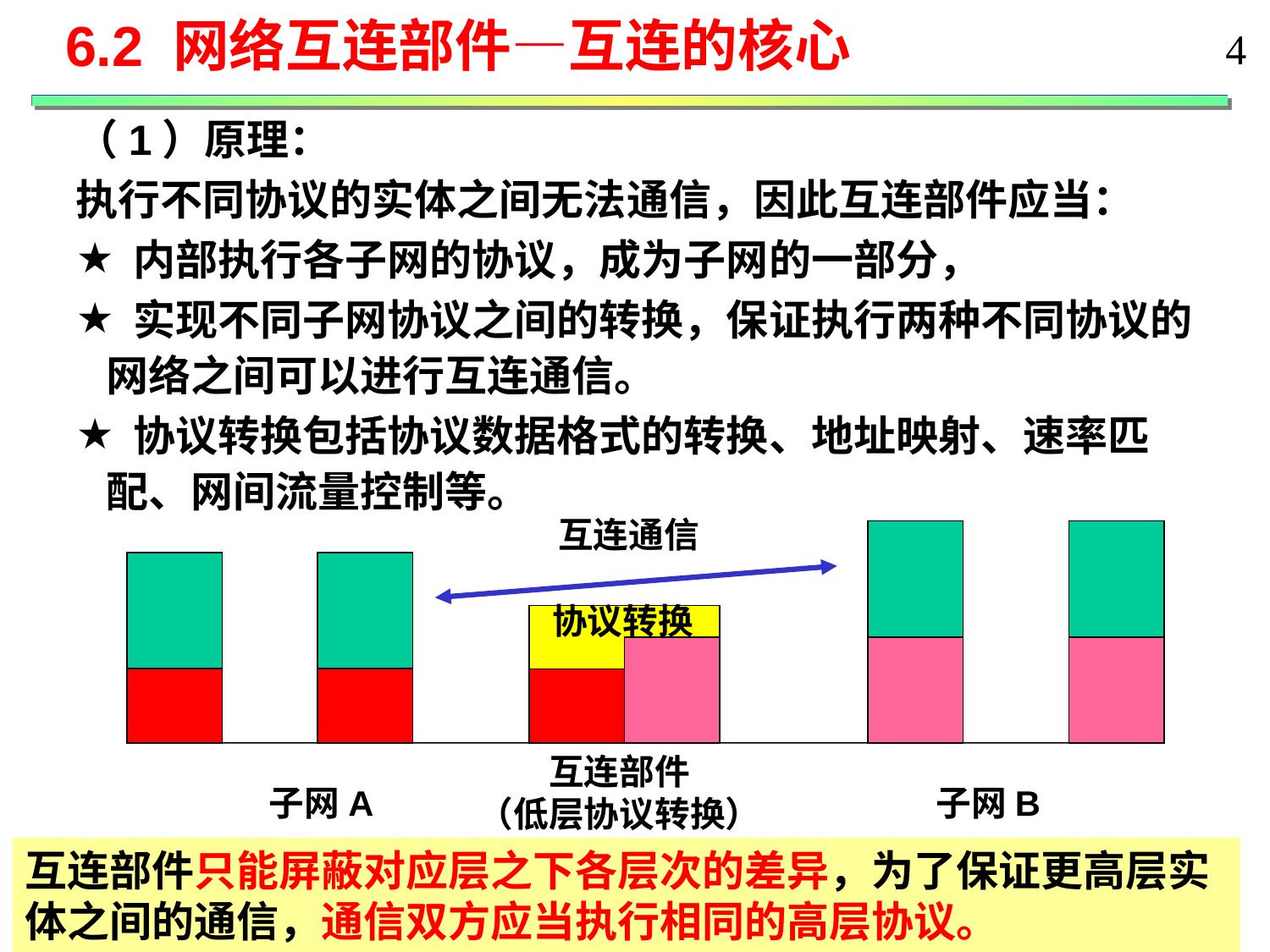

6.2 网络互连部件—互连的核心
4

（1）原理：
执行不同协议的实体之间无法通信，因此互连部件应当：
 内部执行各子网的协议，成为子网的一部分，
 实现不同子网协议之间的转换，保证执行两种不同协议的网络之间可以进行互连通信。
 协议转换包括协议数据格式的转换、地址映射、速率匹配、网间流量控制等。
互连通信

协议转换

互连部件
（低层协议转换）
子网A
子网B
互连部件只能屏蔽对应层之下各层次的差异，为了保证更高层实体之间的通信，通信双方应当执行相同的高层协议。